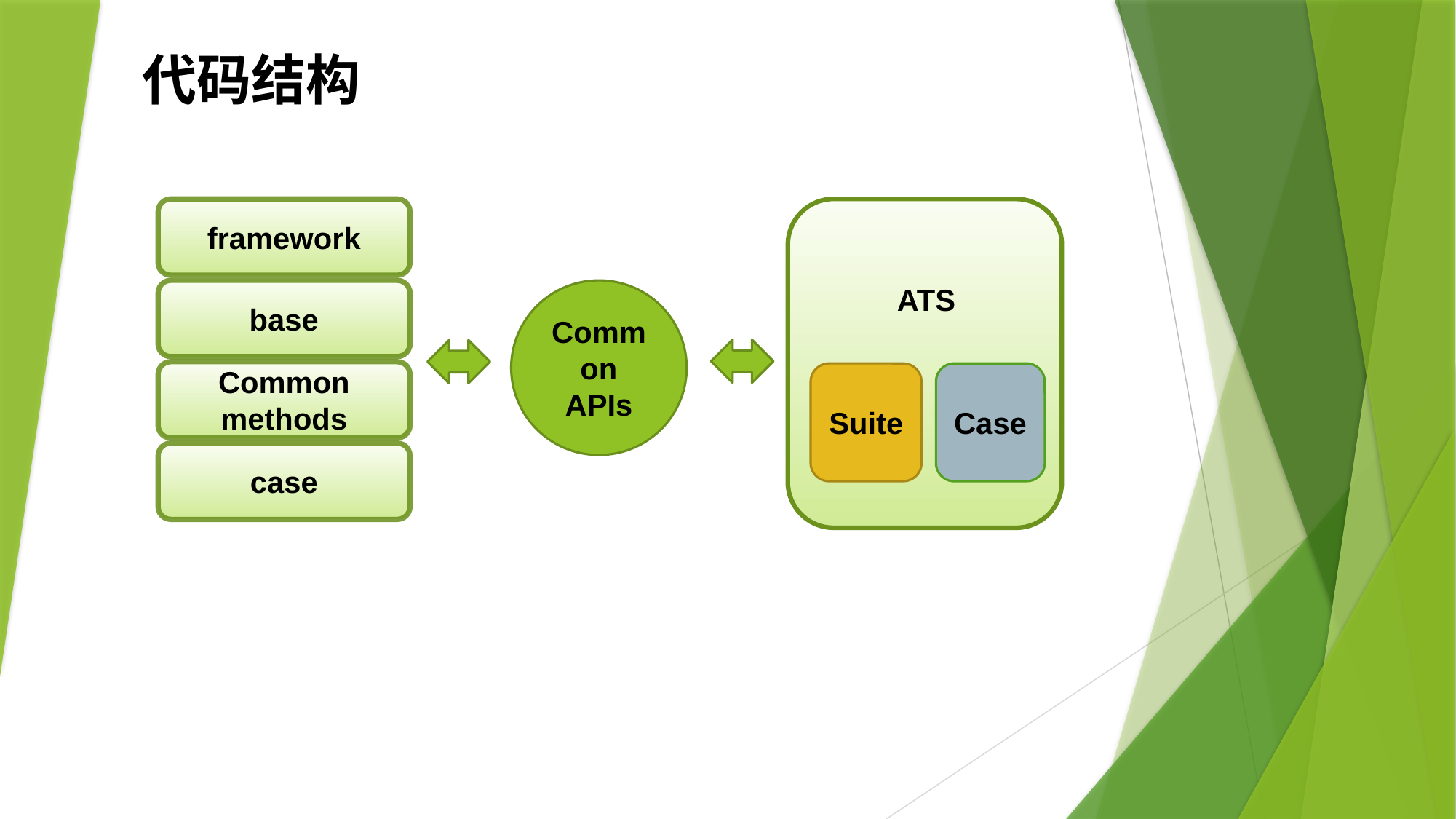

代码结构
framework

ATS
base
Common APIs

Common methods
Suite
Case
case